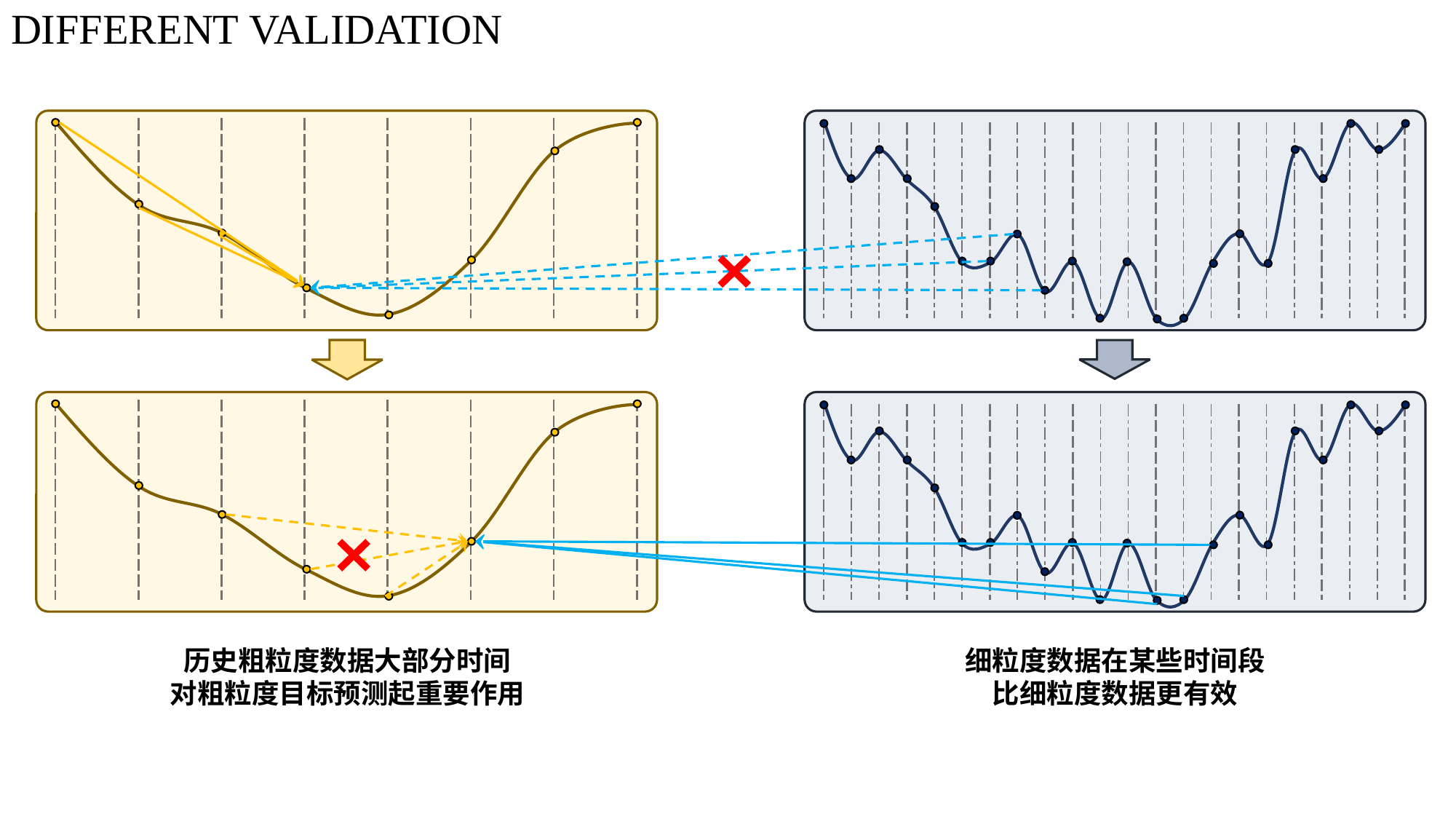

DIFFERENT VALIDATION

|  |  |  |  |  |  |  |
| --- | --- | --- | --- | --- | --- | --- |
|  |  |  |  |  |  |  |
|  |  |  |  |  |  |  |
|  |  |  |  |  |  |  |
|  |  |  |  |  |  |  |
|  |  |  |  |  |  |  |
|  |  |  |  |  |  |  |

|  |  |  |  |  |  |  |  |  |  |  |  |  |  |  |  |  |  |  |  |  |
| --- | --- | --- | --- | --- | --- | --- | --- | --- | --- | --- | --- | --- | --- | --- | --- | --- | --- | --- | --- | --- |
|  |  |  |  |  |  |  |  |  |  |  |  |  |  |  |  |  |  |  |  |  |
|  |  |  |  |  |  |  |  |  |  |  |  |  |  |  |  |  |  |  |  |  |
|  |  |  |  |  |  |  |  |  |  |  |  |  |  |  |  |  |  |  |  |  |
|  |  |  |  |  |  |  |  |  |  |  |  |  |  |  |  |  |  |  |  |  |
|  |  |  |  |  |  |  |  |  |  |  |  |  |  |  |  |  |  |  |  |  |
|  |  |  |  |  |  |  |  |  |  |  |  |  |  |  |  |  |  |  |  |  |

|  |  |  |  |  |  |  |
| --- | --- | --- | --- | --- | --- | --- |
|  |  |  |  |  |  |  |
|  |  |  |  |  |  |  |
|  |  |  |  |  |  |  |
|  |  |  |  |  |  |  |
|  |  |  |  |  |  |  |
|  |  |  |  |  |  |  |

|  |  |  |  |  |  |  |  |  |  |  |  |  |  |  |  |  |  |  |  |  |
| --- | --- | --- | --- | --- | --- | --- | --- | --- | --- | --- | --- | --- | --- | --- | --- | --- | --- | --- | --- | --- |
|  |  |  |  |  |  |  |  |  |  |  |  |  |  |  |  |  |  |  |  |  |
|  |  |  |  |  |  |  |  |  |  |  |  |  |  |  |  |  |  |  |  |  |
|  |  |  |  |  |  |  |  |  |  |  |  |  |  |  |  |  |  |  |  |  |
|  |  |  |  |  |  |  |  |  |  |  |  |  |  |  |  |  |  |  |  |  |
|  |  |  |  |  |  |  |  |  |  |  |  |  |  |  |  |  |  |  |  |  |
|  |  |  |  |  |  |  |  |  |  |  |  |  |  |  |  |  |  |  |  |  |

历史粗粒度数据大部分时间
对粗粒度目标预测起重要作用
细粒度数据在某些时间段
比细粒度数据更有效